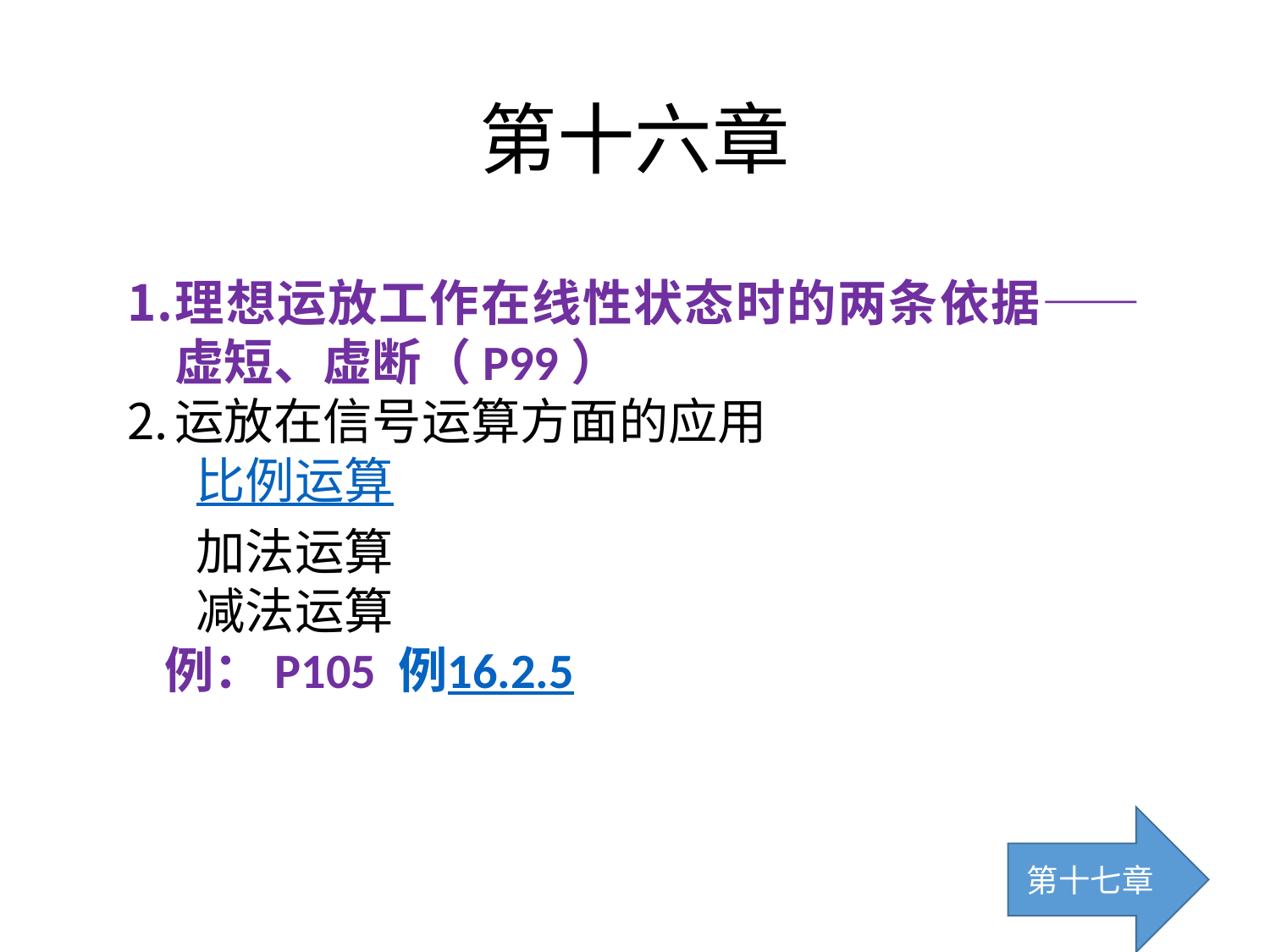

# 第十六章
理想运放工作在线性状态时的两条依据——虚短、虚断（P99）
运放在信号运算方面的应用
比例运算
加法运算
减法运算
例：P105  例16.2.5
第十七章